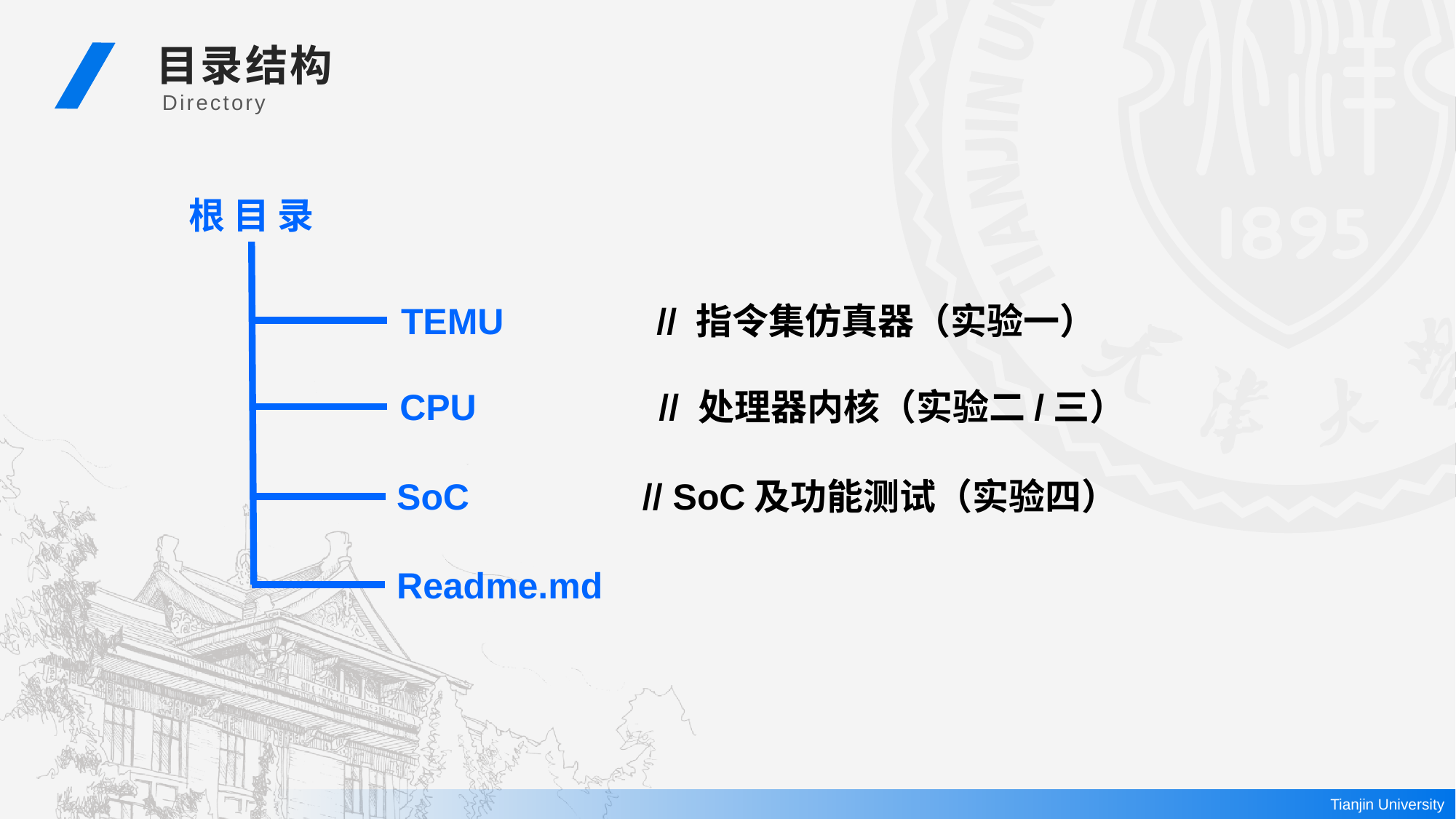

目录结构
Directory
根 目 录
TEMU               // 指令集仿真器（实验一）
CPU		    // 处理器内核（实验二/三）
SoC                 // SoC及功能测试（实验四）
Readme.md